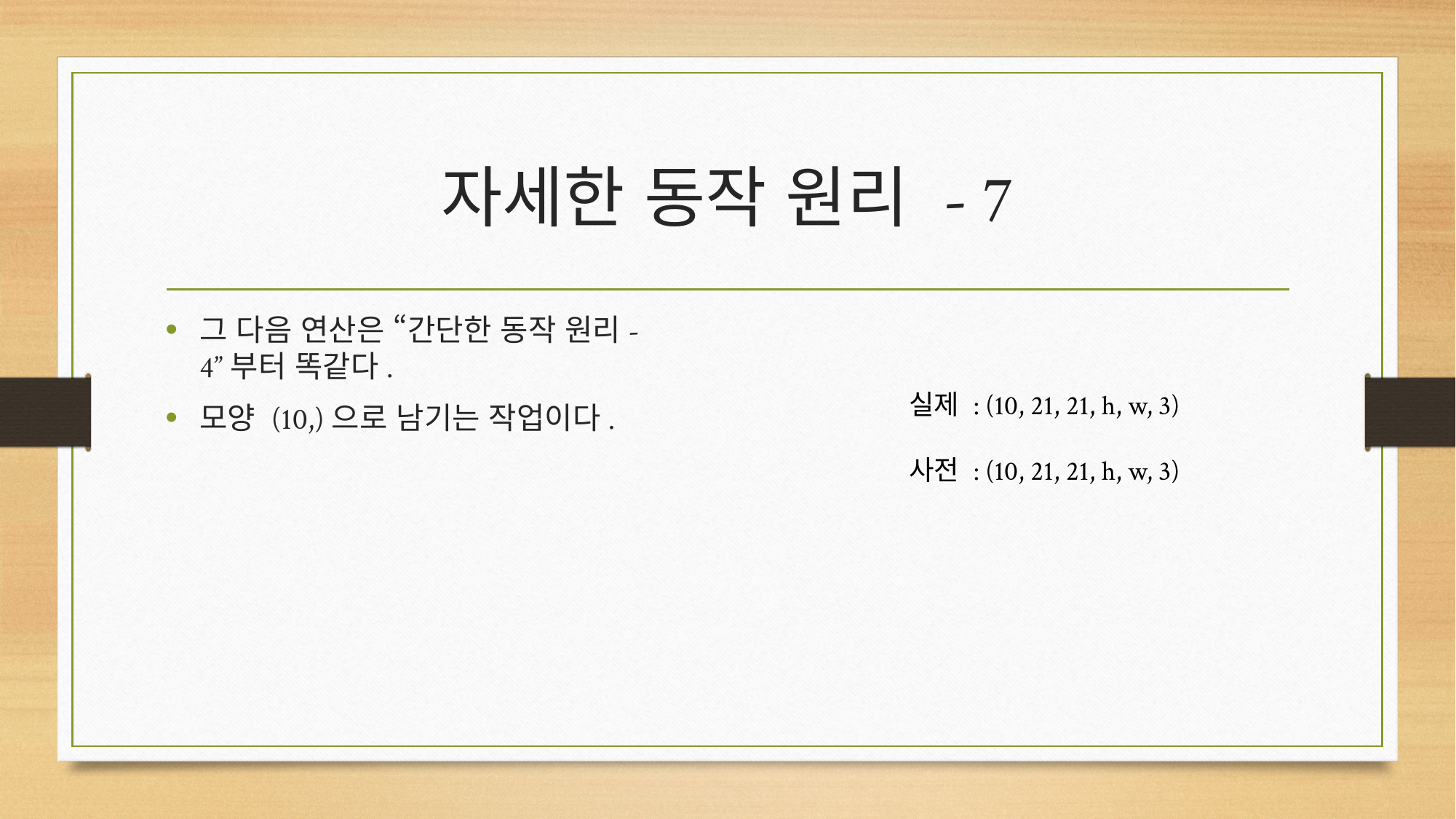

# 자세한 동작 원리 - 7
그 다음 연산은 “간단한 동작 원리-4”부터 똑같다.
모양 (10,)으로 남기는 작업이다.
실제 : (10, 21, 21, h, w, 3)

사전 : (10, 21, 21, h, w, 3)